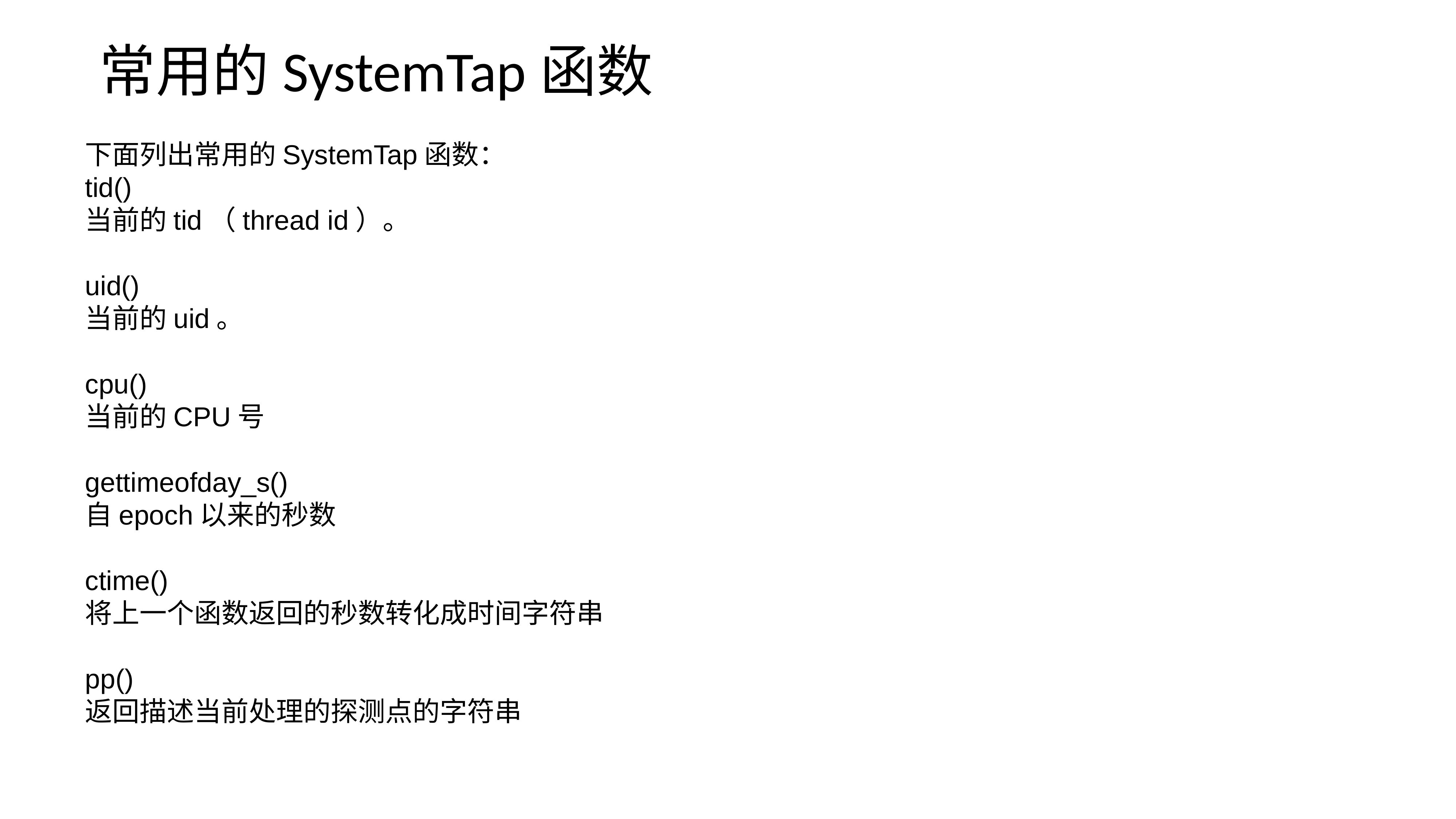

常用的SystemTap函数
下面列出常用的SystemTap函数：
tid()
当前的tid（thread id）。

uid()
当前的uid。

cpu()
当前的CPU号

gettimeofday_s()
自epoch以来的秒数

ctime()
将上一个函数返回的秒数转化成时间字符串

pp()
返回描述当前处理的探测点的字符串